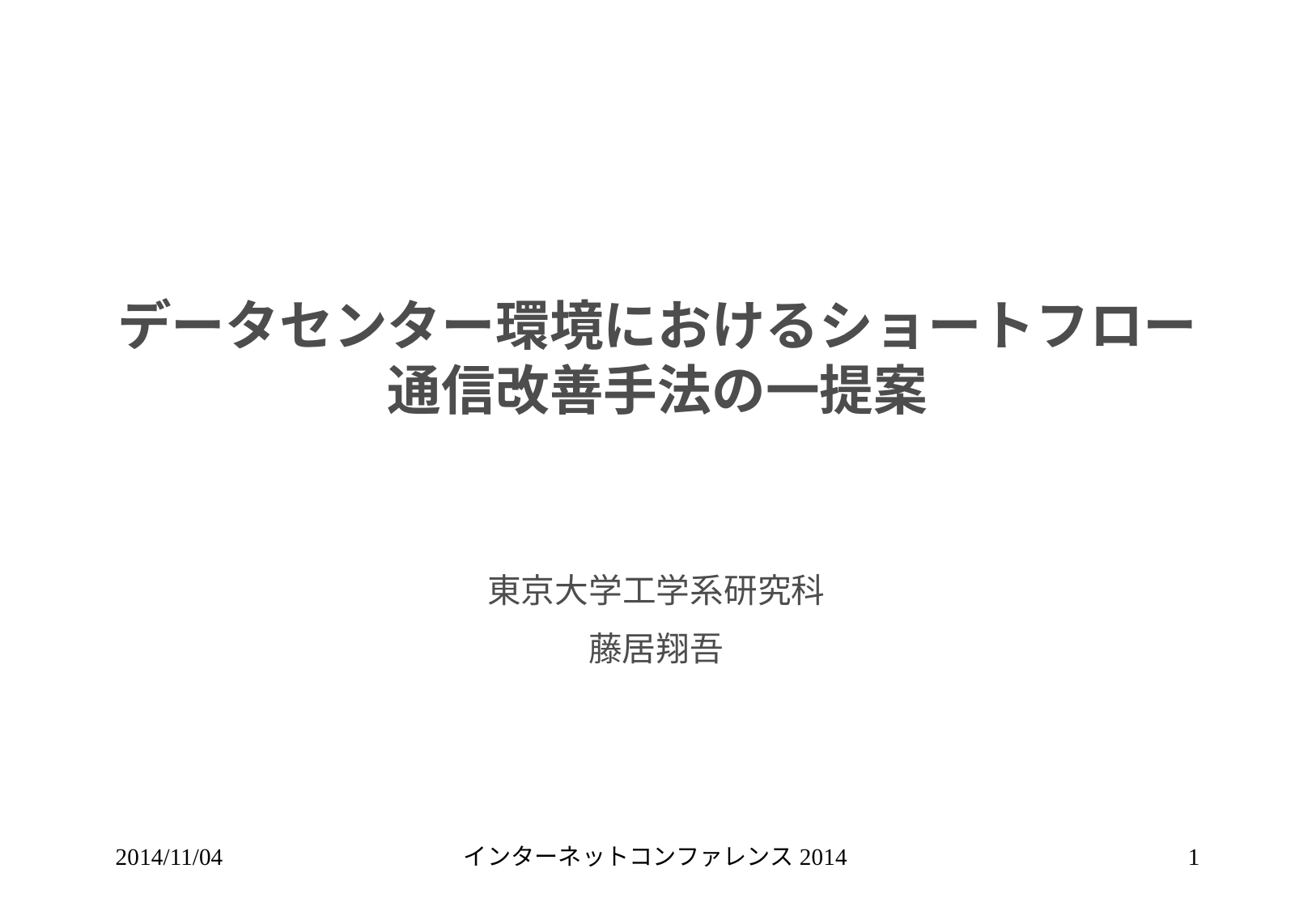

# データセンター環境におけるショートフロー通信改善手法の一提案
東京大学工学系研究科
藤居翔吾
2014/11/04
インターネットコンファレンス2014
1